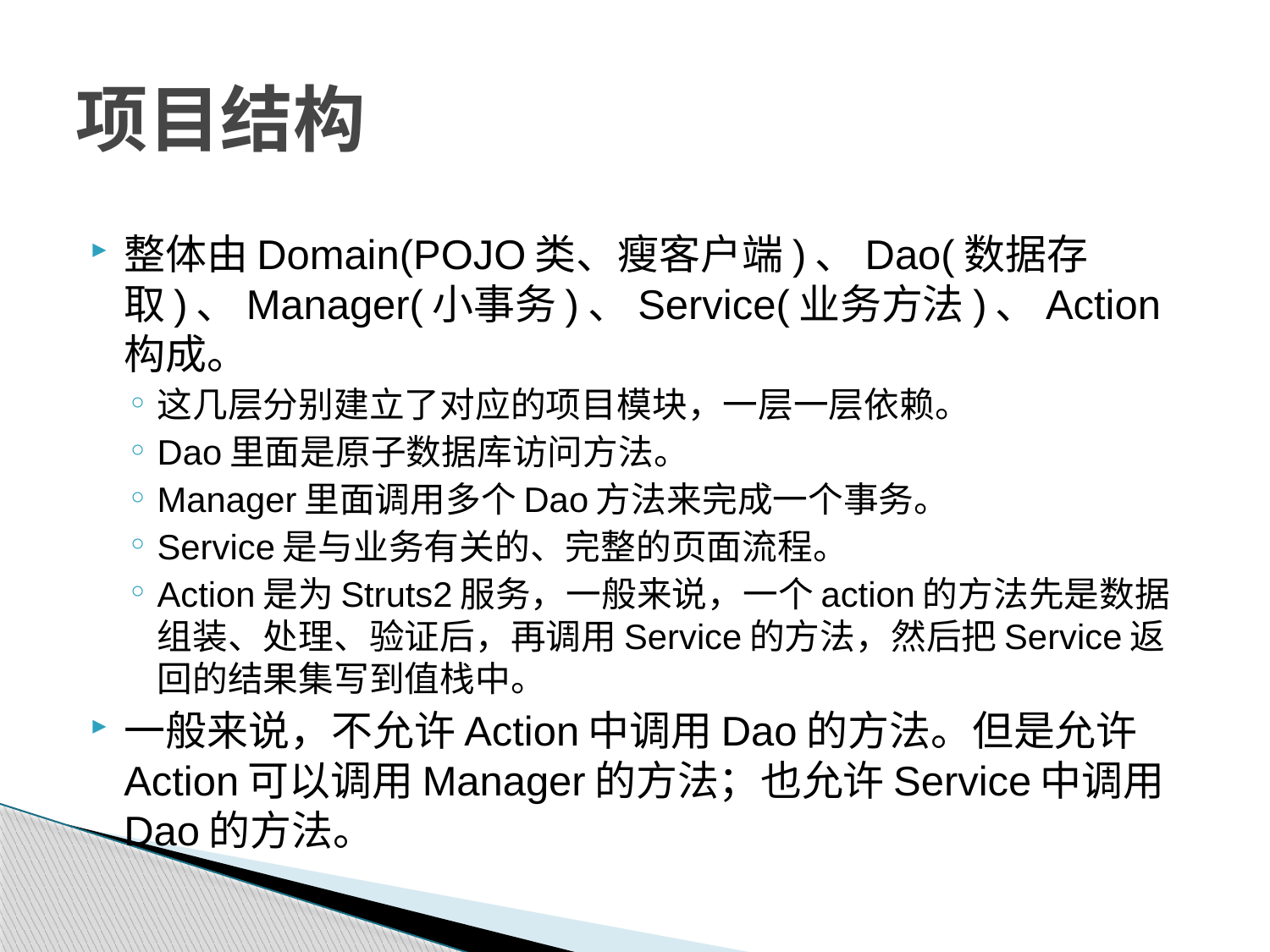

# 项目结构
整体由Domain(POJO类、瘦客户端)、Dao(数据存取)、Manager(小事务)、Service(业务方法)、Action构成。
这几层分别建立了对应的项目模块，一层一层依赖。
Dao里面是原子数据库访问方法。
Manager里面调用多个Dao方法来完成一个事务。
Service是与业务有关的、完整的页面流程。
Action是为Struts2服务，一般来说，一个action的方法先是数据组装、处理、验证后，再调用Service的方法，然后把Service返回的结果集写到值栈中。
一般来说，不允许Action中调用Dao的方法。但是允许Action可以调用Manager的方法；也允许Service中调用Dao的方法。